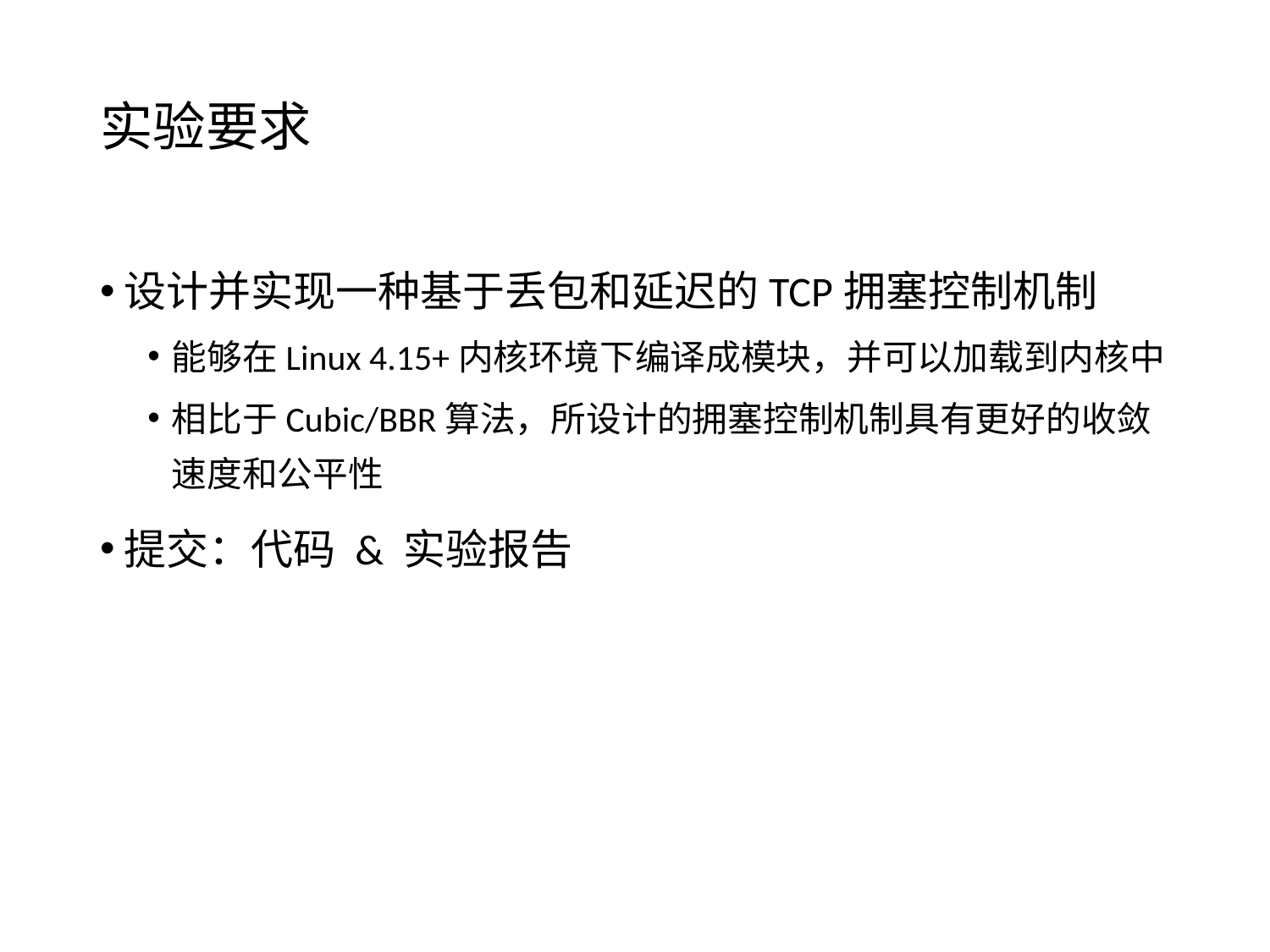

# 实验要求
设计并实现一种基于丢包和延迟的TCP拥塞控制机制
能够在Linux 4.15+内核环境下编译成模块，并可以加载到内核中
相比于Cubic/BBR算法，所设计的拥塞控制机制具有更好的收敛速度和公平性
提交：代码 & 实验报告
25